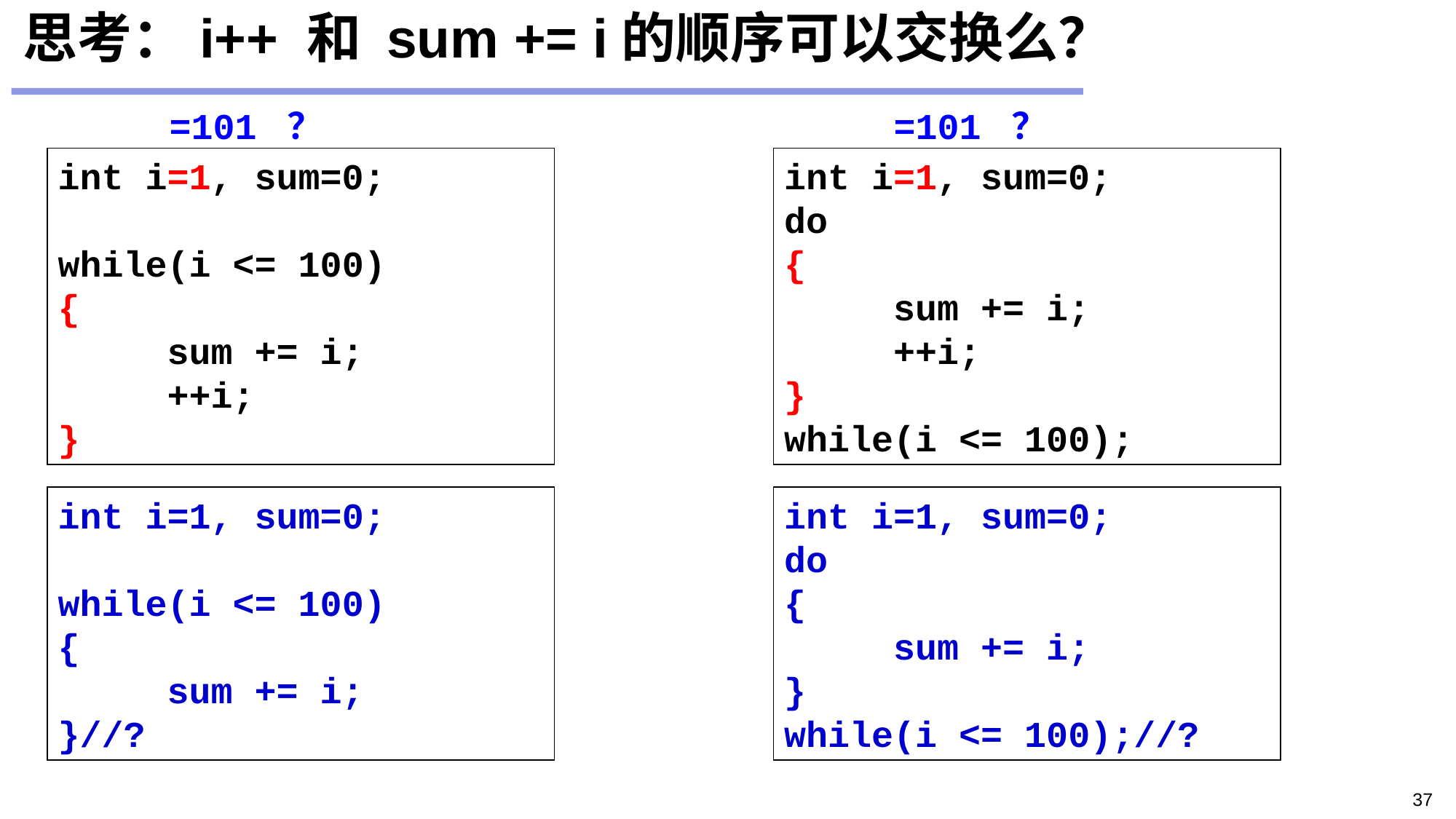

# 思考：i++ 和 sum += i的顺序可以交换么？
=101 ？
=101 ？
int i=1, sum=0;
while(i <= 100)
{
	sum += i;
	++i;
}
int i=1, sum=0;
do
{
	sum += i;
	++i;
}
while(i <= 100);
int i=1, sum=0;
while(i <= 100)
{
	sum += i;
}//?
int i=1, sum=0;
do
{
	sum += i;
}
while(i <= 100);//?
37